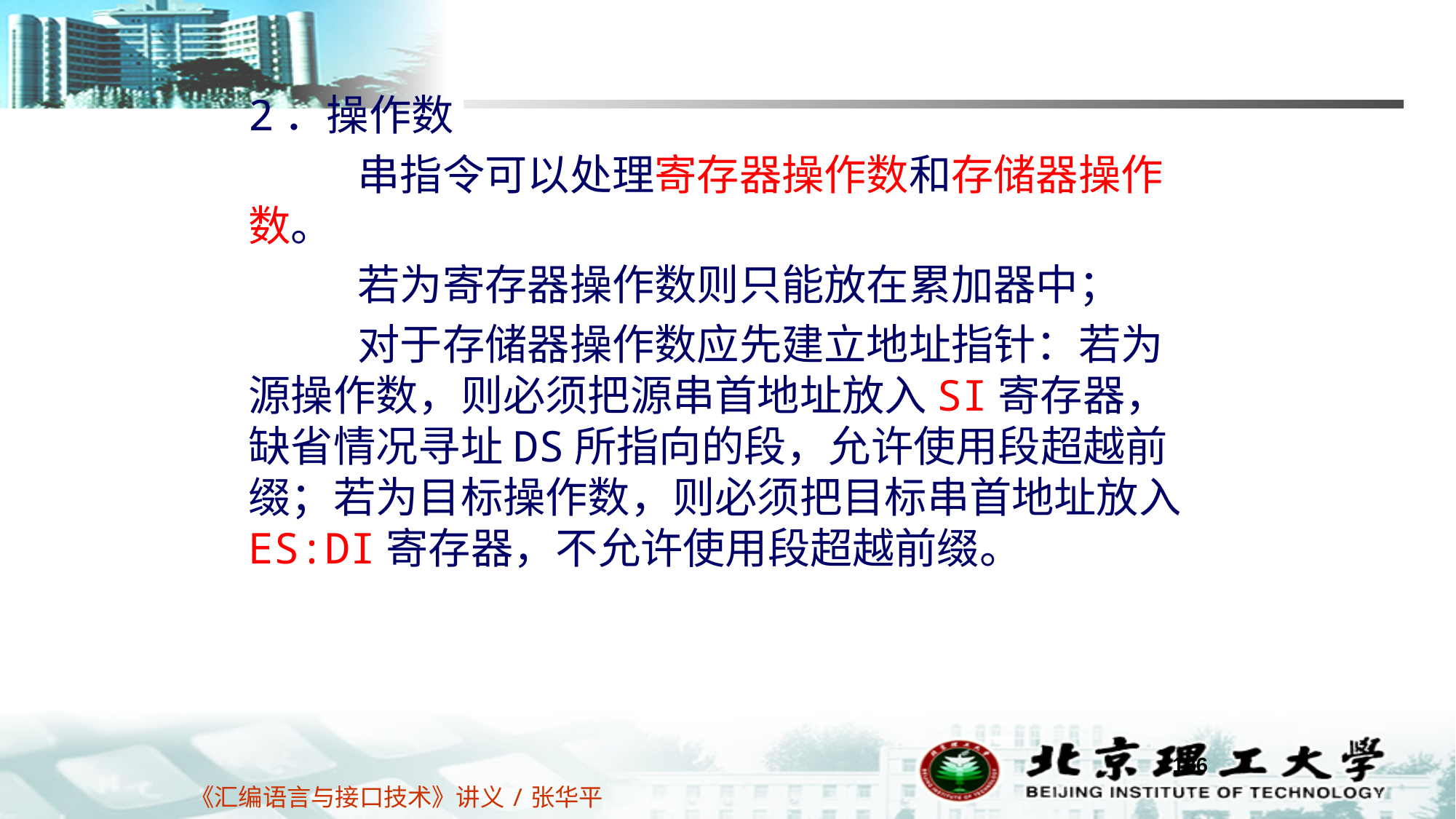

2．操作数
	串指令可以处理寄存器操作数和存储器操作数。
	若为寄存器操作数则只能放在累加器中；
	对于存储器操作数应先建立地址指针：若为源操作数，则必须把源串首地址放入SI寄存器，缺省情况寻址DS所指向的段，允许使用段超越前缀；若为目标操作数，则必须把目标串首地址放入ES:DI寄存器，不允许使用段超越前缀。
186